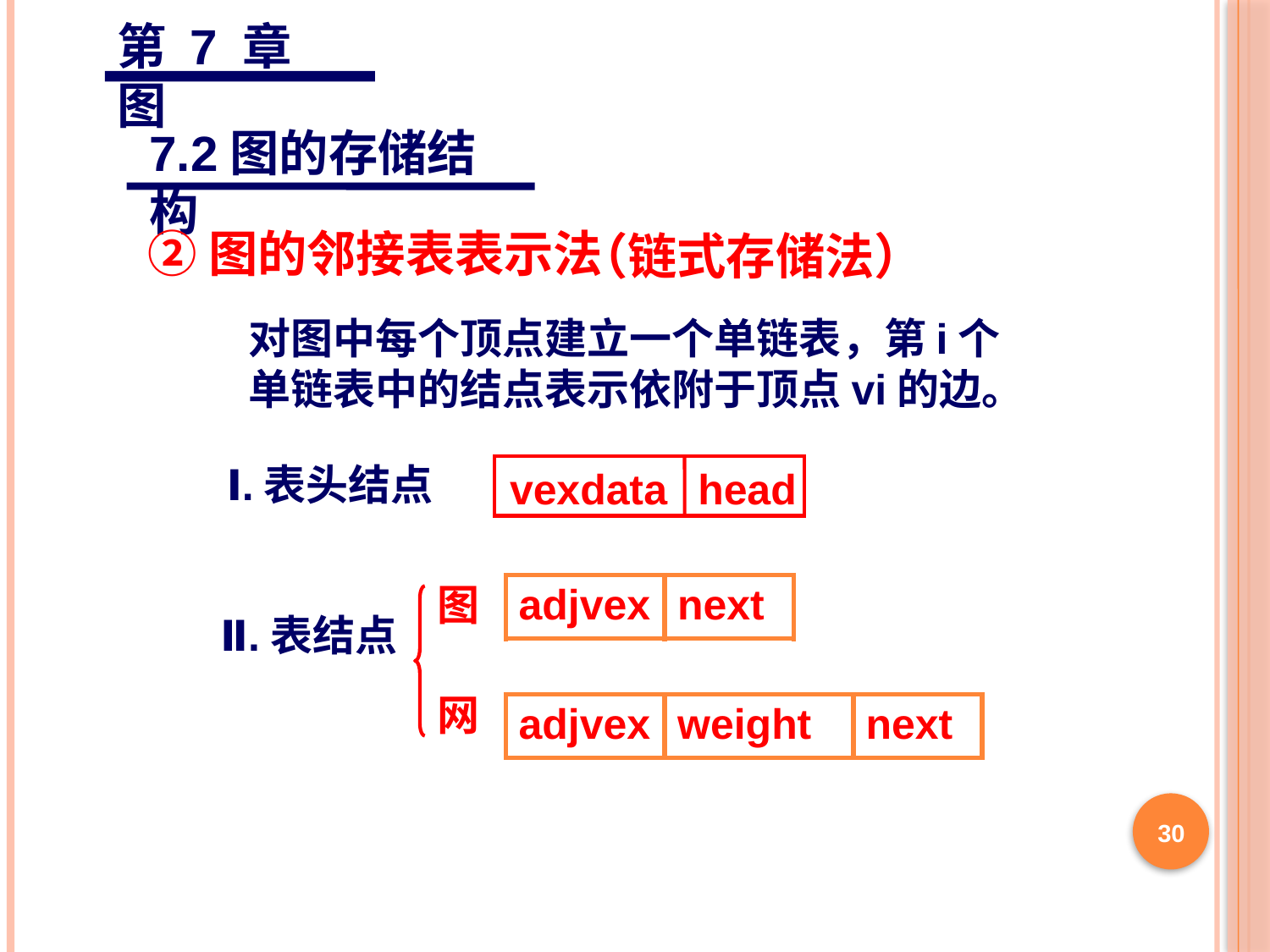

第 7 章  图

7.2图的存储结构

②图的邻接表表示法
（链式存储法）
对图中每个顶点建立一个单链表，第i个
单链表中的结点表示依附于顶点vi的边。
Ⅰ.表头结点

vexdata
head
图
| adjvex | next |
| --- | --- |

Ⅱ.表结点
网
| adjvex | weight | next |
| --- | --- | --- |
30